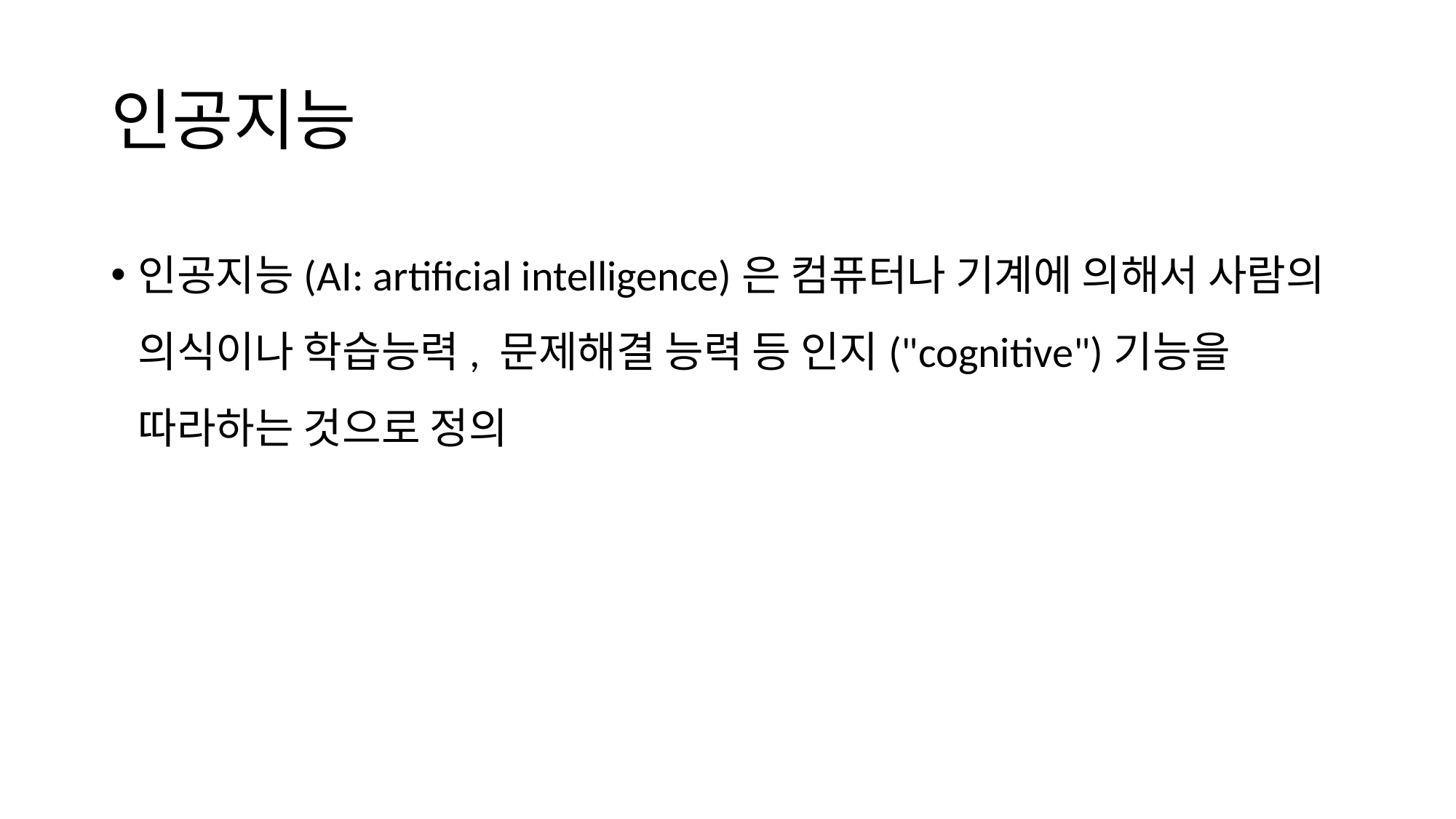

# 인공지능
인공지능(AI: artificial intelligence)은 컴퓨터나 기계에 의해서 사람의 의식이나 학습능력, 문제해결 능력 등 인지("cognitive")기능을 따라하는 것으로 정의